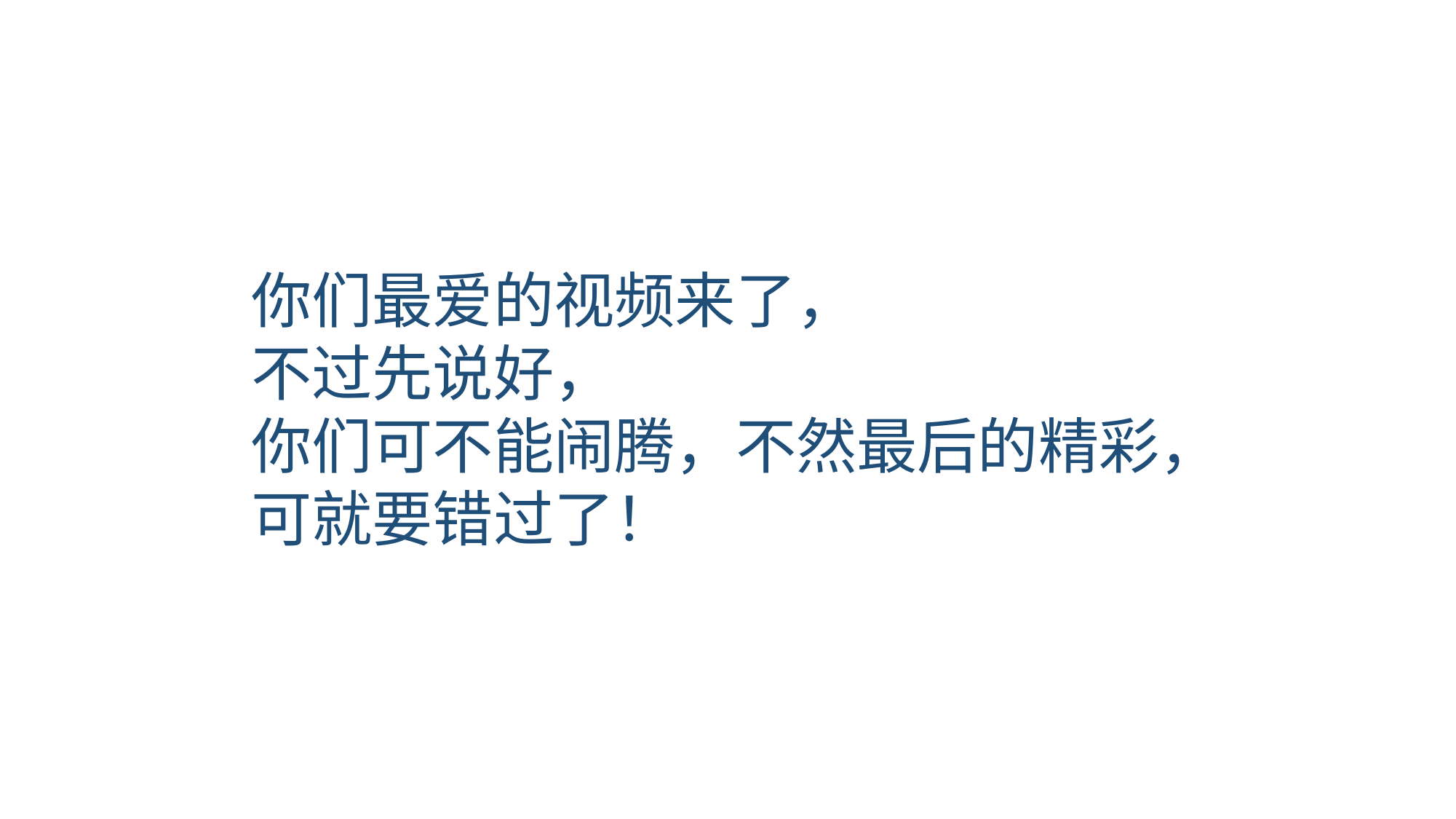

你们最爱的视频来了，
不过先说好，
你们可不能闹腾，不然最后的精彩，
可就要错过了！